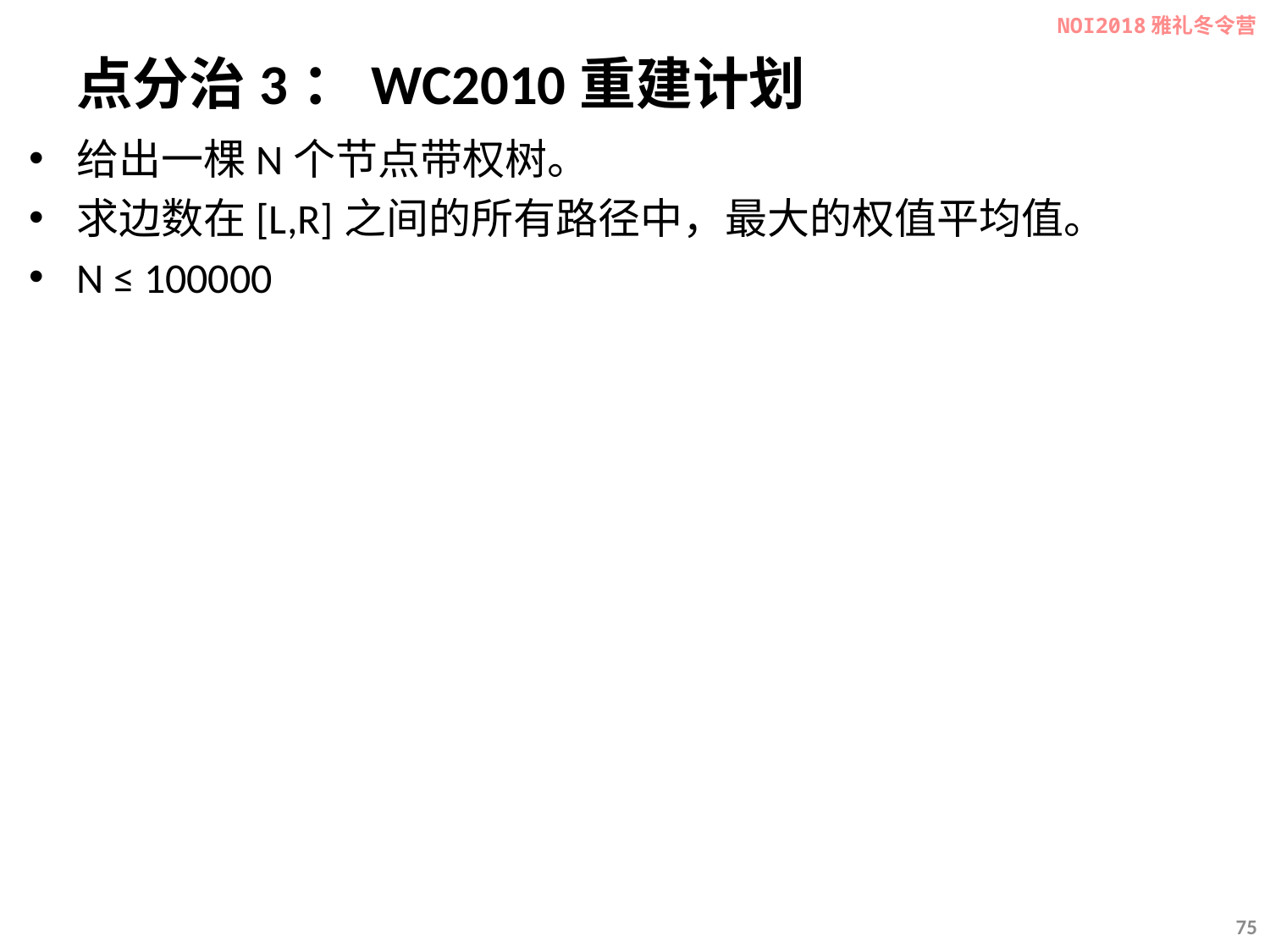

NOI2018雅礼冬令营
# 点分治3：WC2010重建计划
给出一棵N个节点带权树。
求边数在[L,R]之间的所有路径中，最大的权值平均值。
N ≤ 100000

75